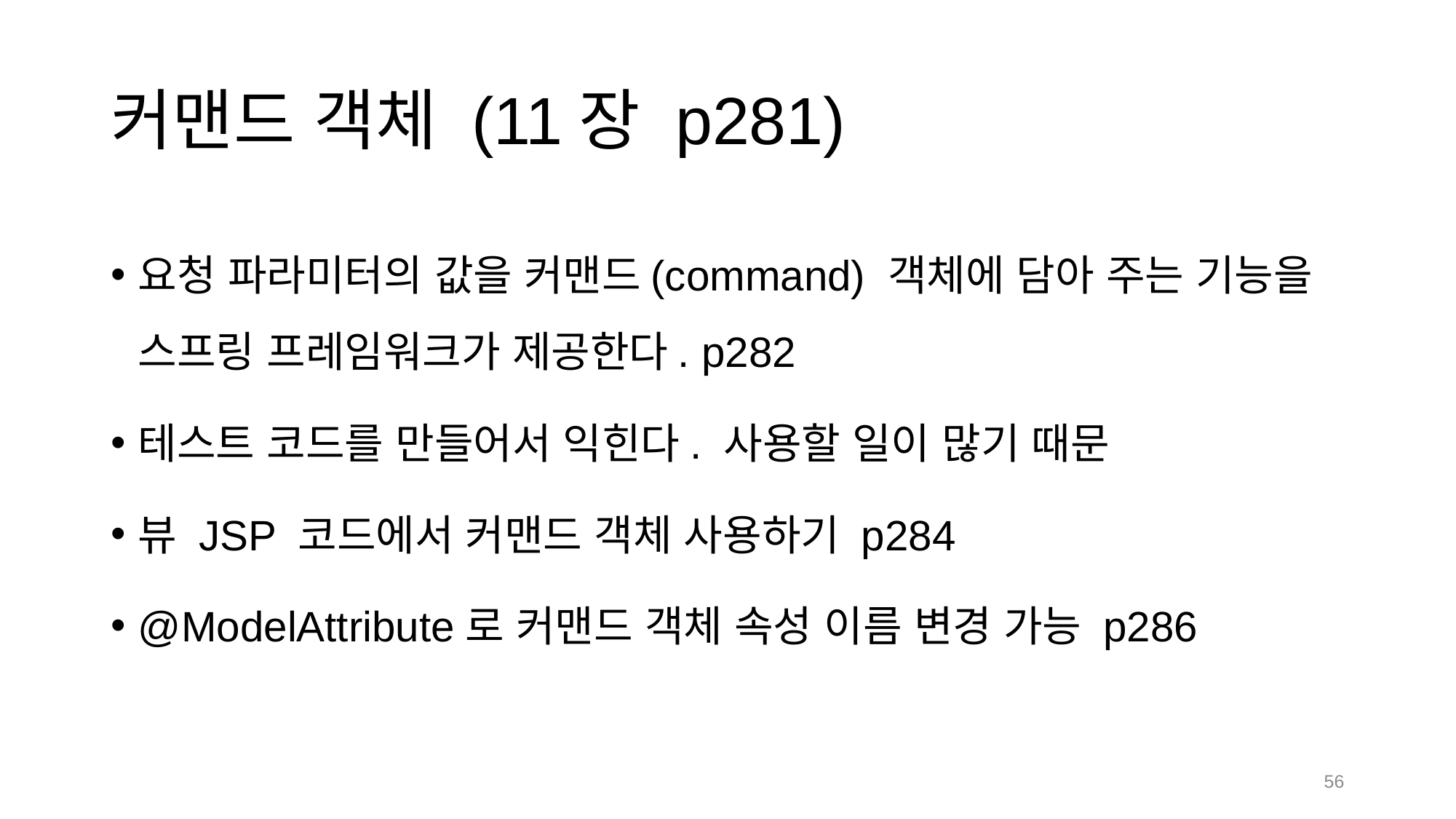

# 커맨드 객체 (11장 p281)
요청 파라미터의 값을 커맨드(command) 객체에 담아 주는 기능을 스프링 프레임워크가 제공한다. p282
테스트 코드를 만들어서 익힌다. 사용할 일이 많기 때문
뷰 JSP 코드에서 커맨드 객체 사용하기 p284
@ModelAttribute로 커맨드 객체 속성 이름 변경 가능 p286
56